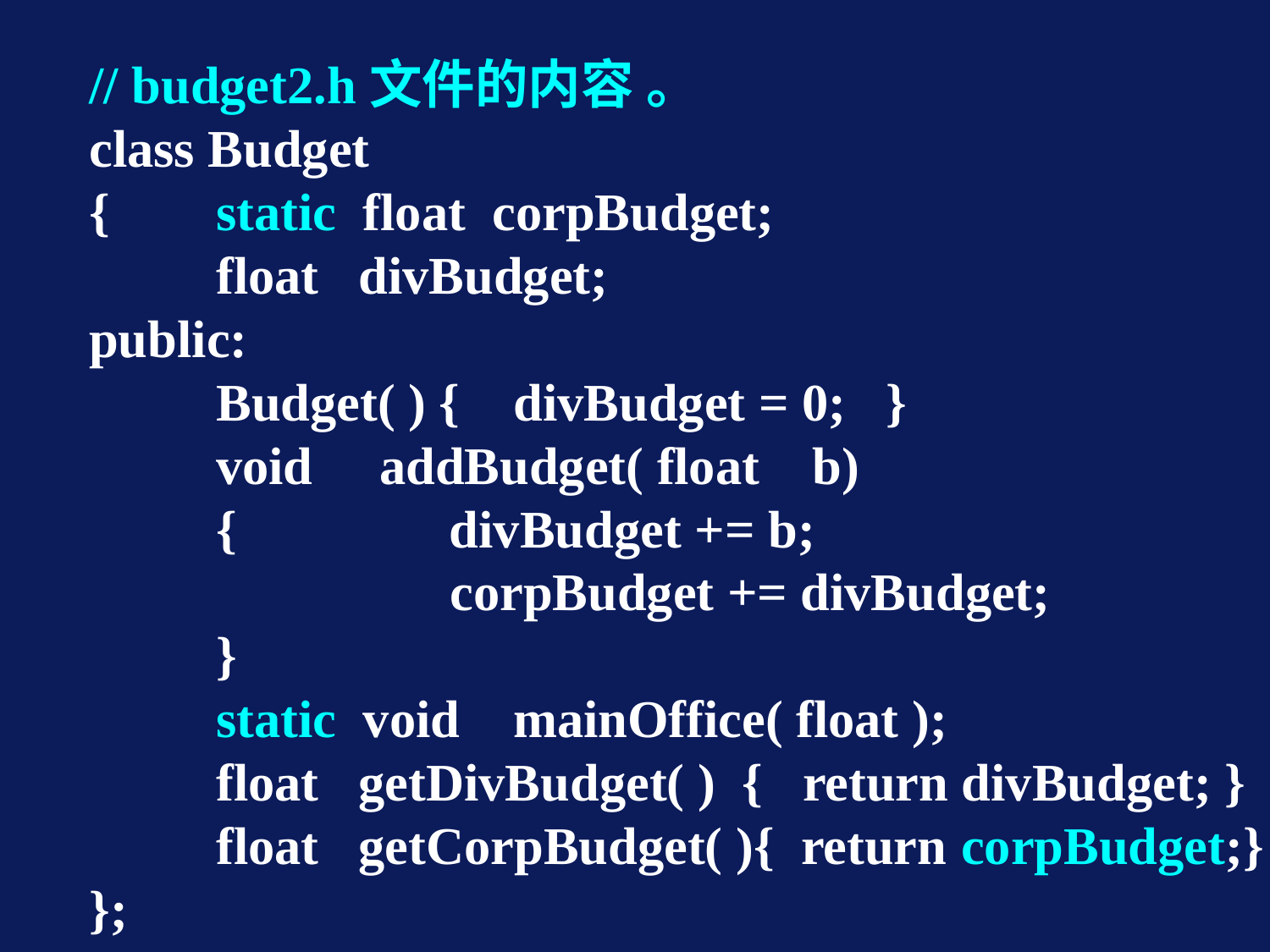

// budget2.h文件的内容 。
class Budget
{	static  float  corpBudget;
    	float   divBudget;
public:
    	Budget( ) {    divBudget = 0;   }
    	void     addBudget( float    b)
	{	        divBudget += b;
		        corpBudget += divBudget;
	}
 	static  void    mainOffice( float );
    	float   getDivBudget( )  {   return divBudget; }
    	float   getCorpBudget( ){  return corpBudget;}
};